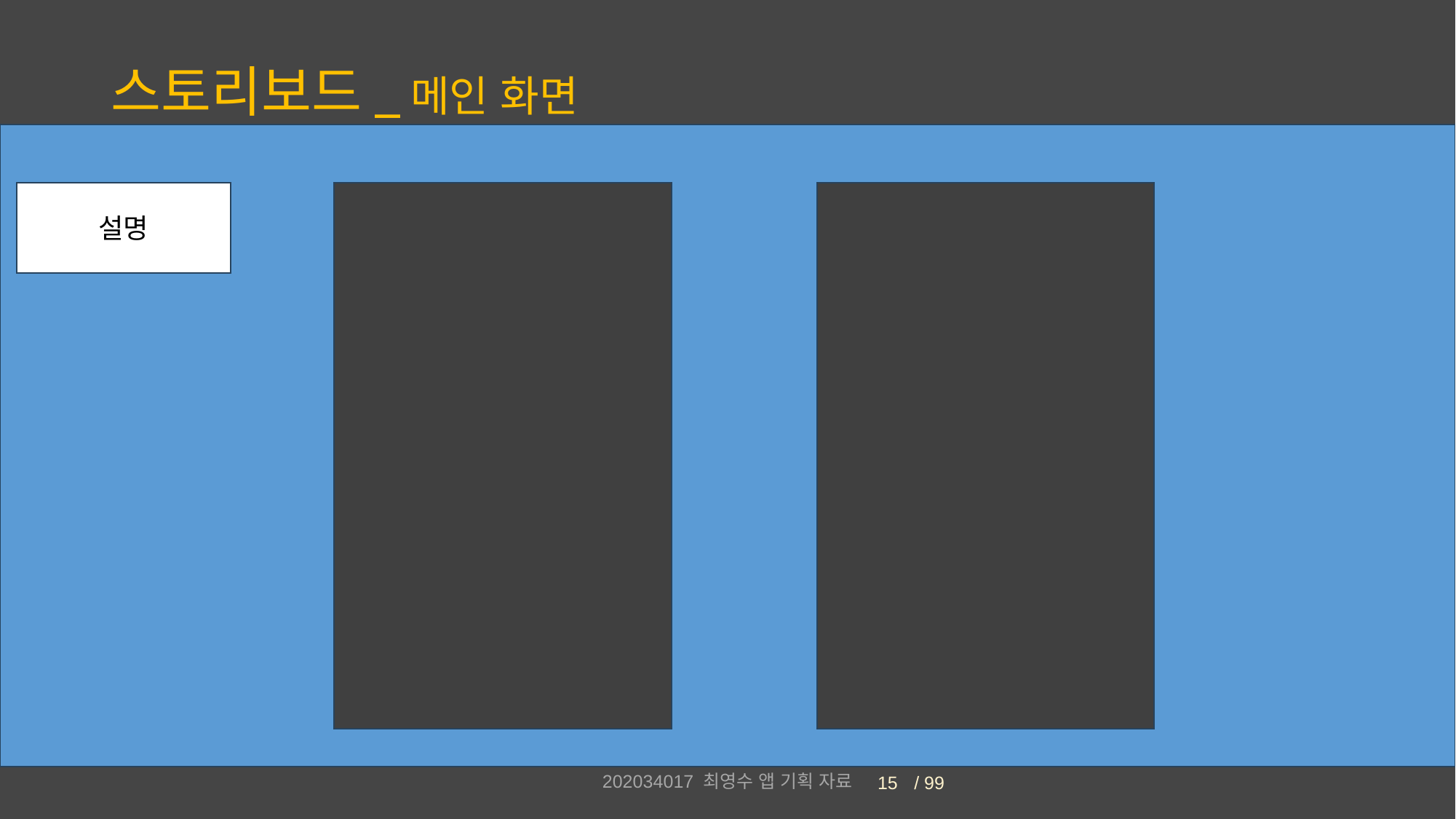

# 스토리보드_메인 화면

설명

202034017 최영수 앱 기획 자료
15